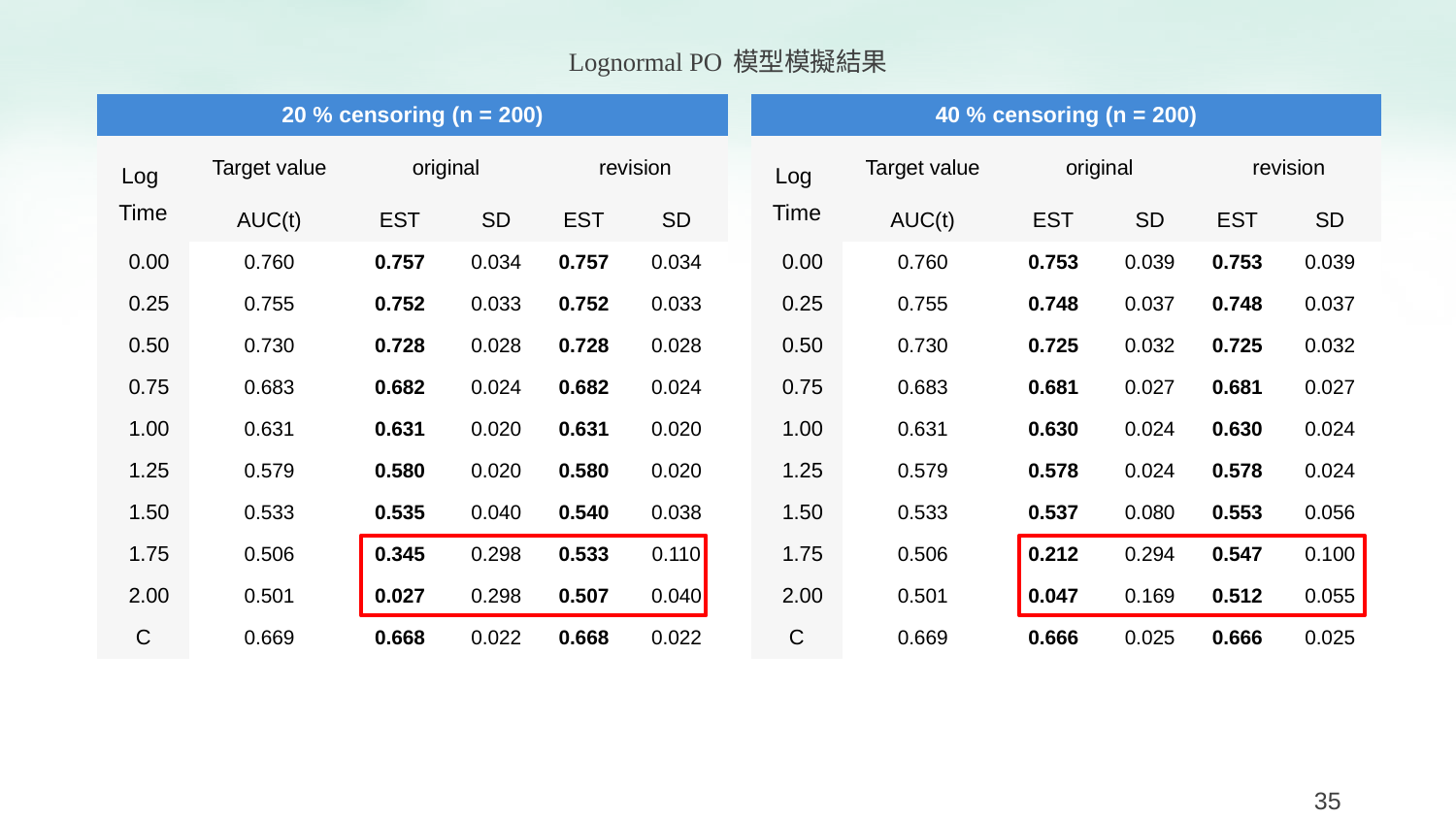

Lognormal PO 模型模擬結果
| 20 % censoring (n = 200) |  |  |  |  |  |
| --- | --- | --- | --- | --- | --- |
| Log Time | Target value | original |  | revision |  |
|  | AUC(t) | EST | SD | EST | SD |
| 0.00 | 0.760 | 0.757 | 0.034 | 0.757 | 0.034 |
| 0.25 | 0.755 | 0.752 | 0.033 | 0.752 | 0.033 |
| 0.50 | 0.730 | 0.728 | 0.028 | 0.728 | 0.028 |
| 0.75 | 0.683 | 0.682 | 0.024 | 0.682 | 0.024 |
| 1.00 | 0.631 | 0.631 | 0.020 | 0.631 | 0.020 |
| 1.25 | 0.579 | 0.580 | 0.020 | 0.580 | 0.020 |
| 1.50 | 0.533 | 0.535 | 0.040 | 0.540 | 0.038 |
| 1.75 | 0.506 | 0.345 | 0.298 | 0.533 | 0.110 |
| 2.00 | 0.501 | 0.027 | 0.298 | 0.507 | 0.040 |
| C | 0.669 | 0.668 | 0.022 | 0.668 | 0.022 |
| 40 % censoring (n = 200) |  |  |  |  |  |
| --- | --- | --- | --- | --- | --- |
| Log Time | Target value | original |  | revision |  |
|  | AUC(t) | EST | SD | EST | SD |
| 0.00 | 0.760 | 0.753 | 0.039 | 0.753 | 0.039 |
| 0.25 | 0.755 | 0.748 | 0.037 | 0.748 | 0.037 |
| 0.50 | 0.730 | 0.725 | 0.032 | 0.725 | 0.032 |
| 0.75 | 0.683 | 0.681 | 0.027 | 0.681 | 0.027 |
| 1.00 | 0.631 | 0.630 | 0.024 | 0.630 | 0.024 |
| 1.25 | 0.579 | 0.578 | 0.024 | 0.578 | 0.024 |
| 1.50 | 0.533 | 0.537 | 0.080 | 0.553 | 0.056 |
| 1.75 | 0.506 | 0.212 | 0.294 | 0.547 | 0.100 |
| 2.00 | 0.501 | 0.047 | 0.169 | 0.512 | 0.055 |
| C | 0.669 | 0.666 | 0.025 | 0.666 | 0.025 |

35